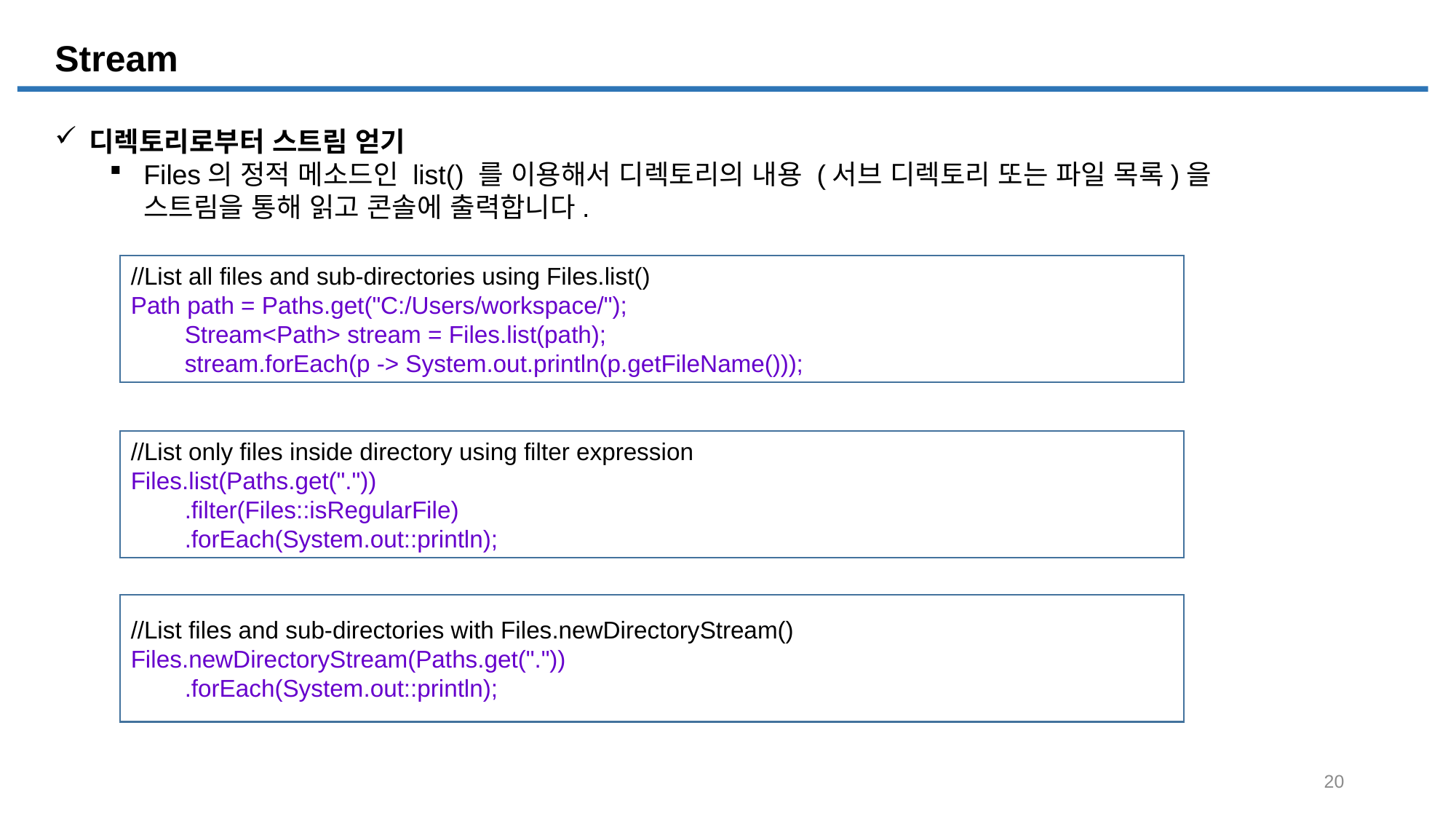

Stream

디렉토리로부터 스트림 얻기
Files의 정적 메소드인 list() 를 이용해서 디렉토리의 내용 (서브 디렉토리 또는 파일 목록)을 스트림을 통해 읽고 콘솔에 출력합니다.
//List all files and sub-directories using Files.list()
Path path = Paths.get("C:/Users/workspace/");
        Stream<Path> stream = Files.list(path);
        stream.forEach(p -> System.out.println(p.getFileName()));
//List only files inside directory using filter expression
Files.list(Paths.get("."))
        .filter(Files::isRegularFile)
        .forEach(System.out::println);
//List files and sub-directories with Files.newDirectoryStream()
Files.newDirectoryStream(Paths.get("."))
        .forEach(System.out::println);
20